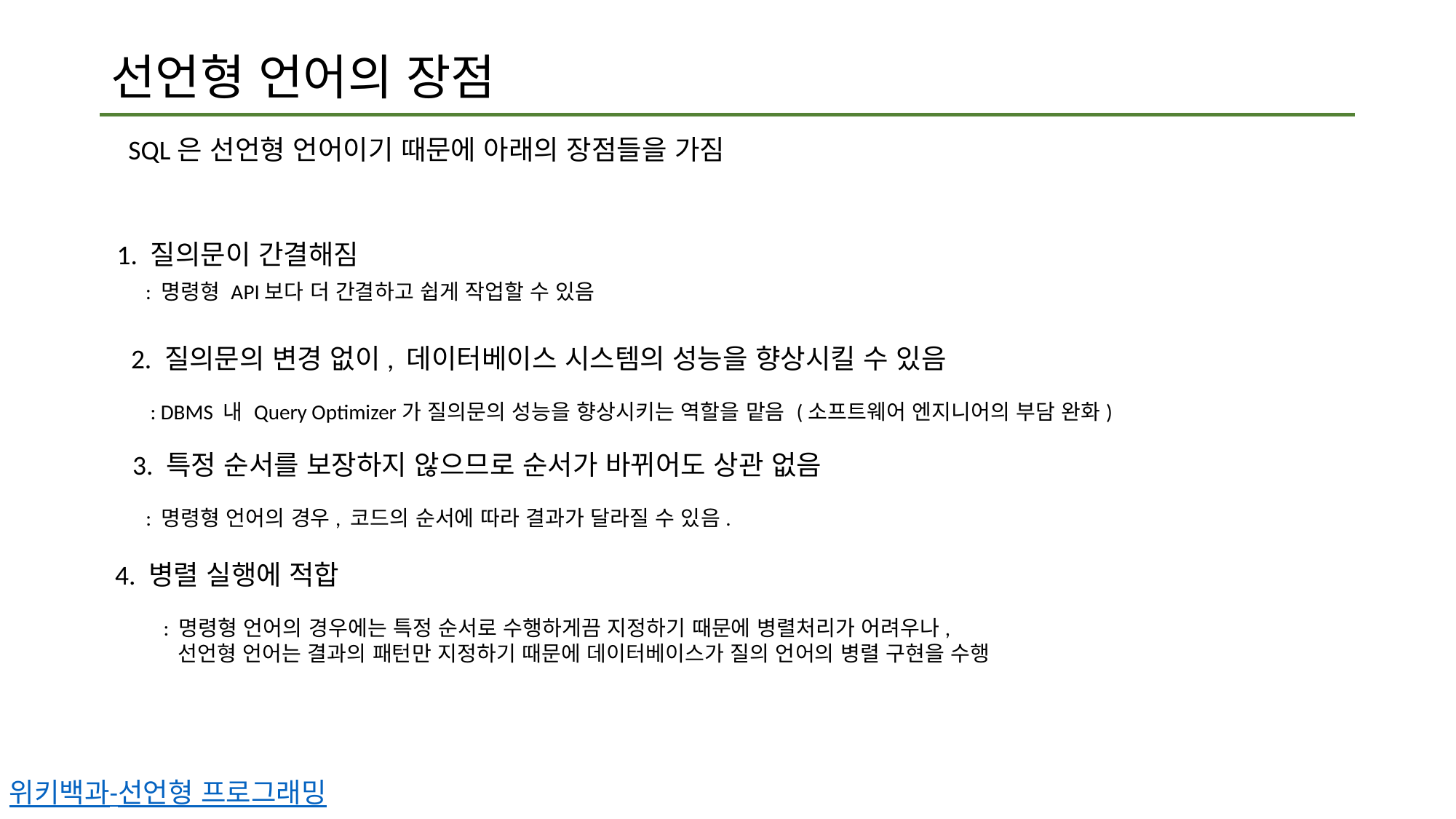

# 선언형 언어의 장점
SQL은 선언형 언어이기 때문에 아래의 장점들을 가짐
1. 질의문이 간결해짐
: 명령형 API보다 더 간결하고 쉽게 작업할 수 있음
2. 질의문의 변경 없이, 데이터베이스 시스템의 성능을 향상시킬 수 있음
: DBMS 내 Query Optimizer가 질의문의 성능을 향상시키는 역할을 맡음 (소프트웨어 엔지니어의 부담 완화)
3. 특정 순서를 보장하지 않으므로 순서가 바뀌어도 상관 없음
: 명령형 언어의 경우, 코드의 순서에 따라 결과가 달라질 수 있음.
4. 병렬 실행에 적합
: 명령형 언어의 경우에는 특정 순서로 수행하게끔 지정하기 때문에 병렬처리가 어려우나,
  선언형 언어는 결과의 패턴만 지정하기 때문에 데이터베이스가 질의 언어의 병렬 구현을 수행
위키백과-선언형 프로그래밍